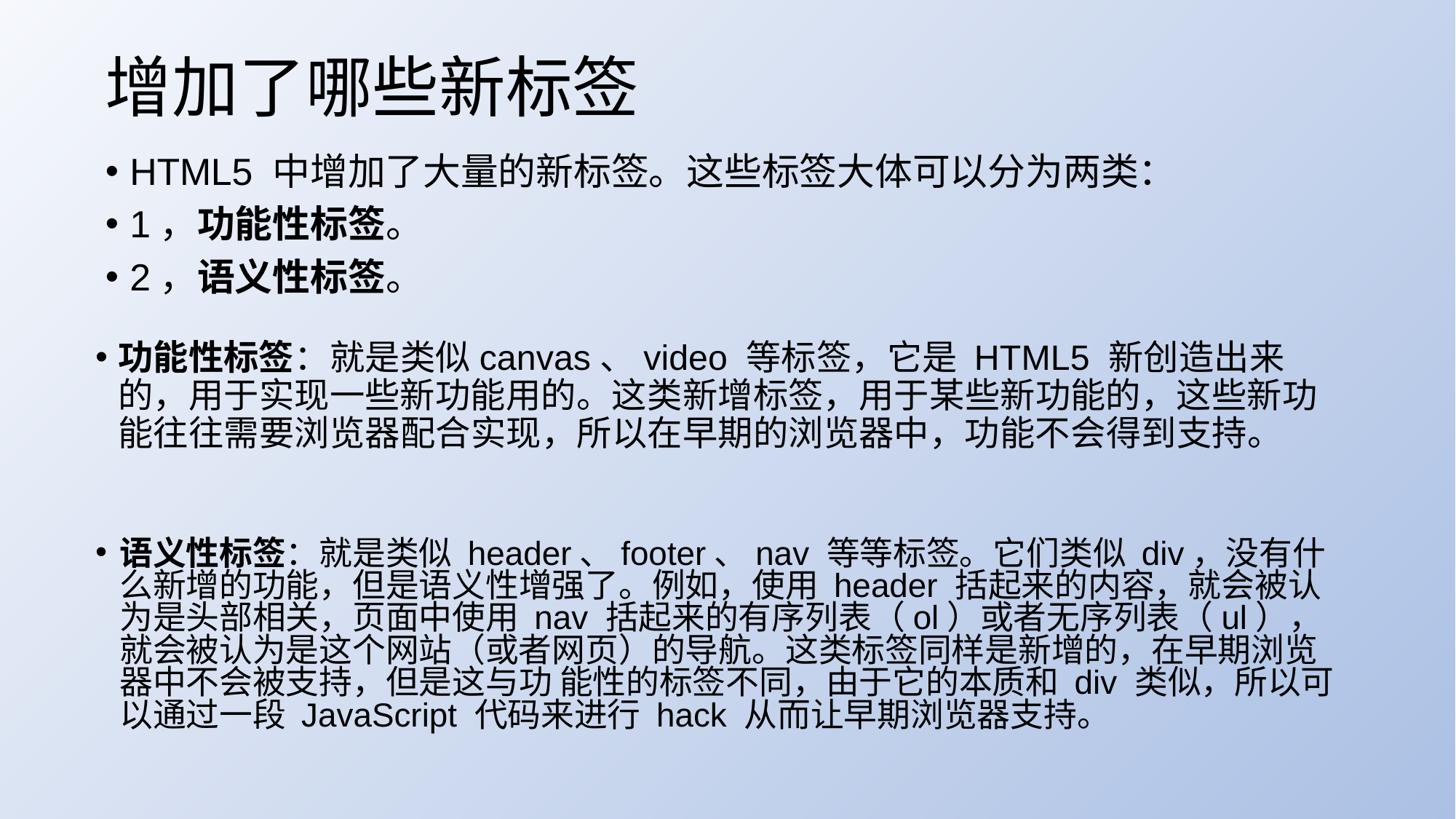

# 增加了哪些新标签
HTML5 中增加了大量的新标签。这些标签大体可以分为两类：
1，功能性标签。
2，语义性标签。
功能性标签：就是类似canvas、video 等标签，它是 HTML5 新创造出来的，用于实现一些新功能用的。这类新增标签，用于某些新功能的，这些新功能往往需要浏览器配合实现，所以在早期的浏览器中，功能不会得到支持。
语义性标签：就是类似 header、footer、nav 等等标签。它们类似 div，没有什么新增的功能，但是语义性增强了。例如，使用 header 括起来的内容，就会被认为是头部相关，页面中使用 nav 括起来的有序列表（ol）或者无序列表（ul），就会被认为是这个网站（或者网页）的导航。这类标签同样是新增的，在早期浏览器中不会被支持，但是这与功 能性的标签不同，由于它的本质和 div 类似，所以可以通过一段 JavaScript 代码来进行 hack 从而让早期浏览器支持。